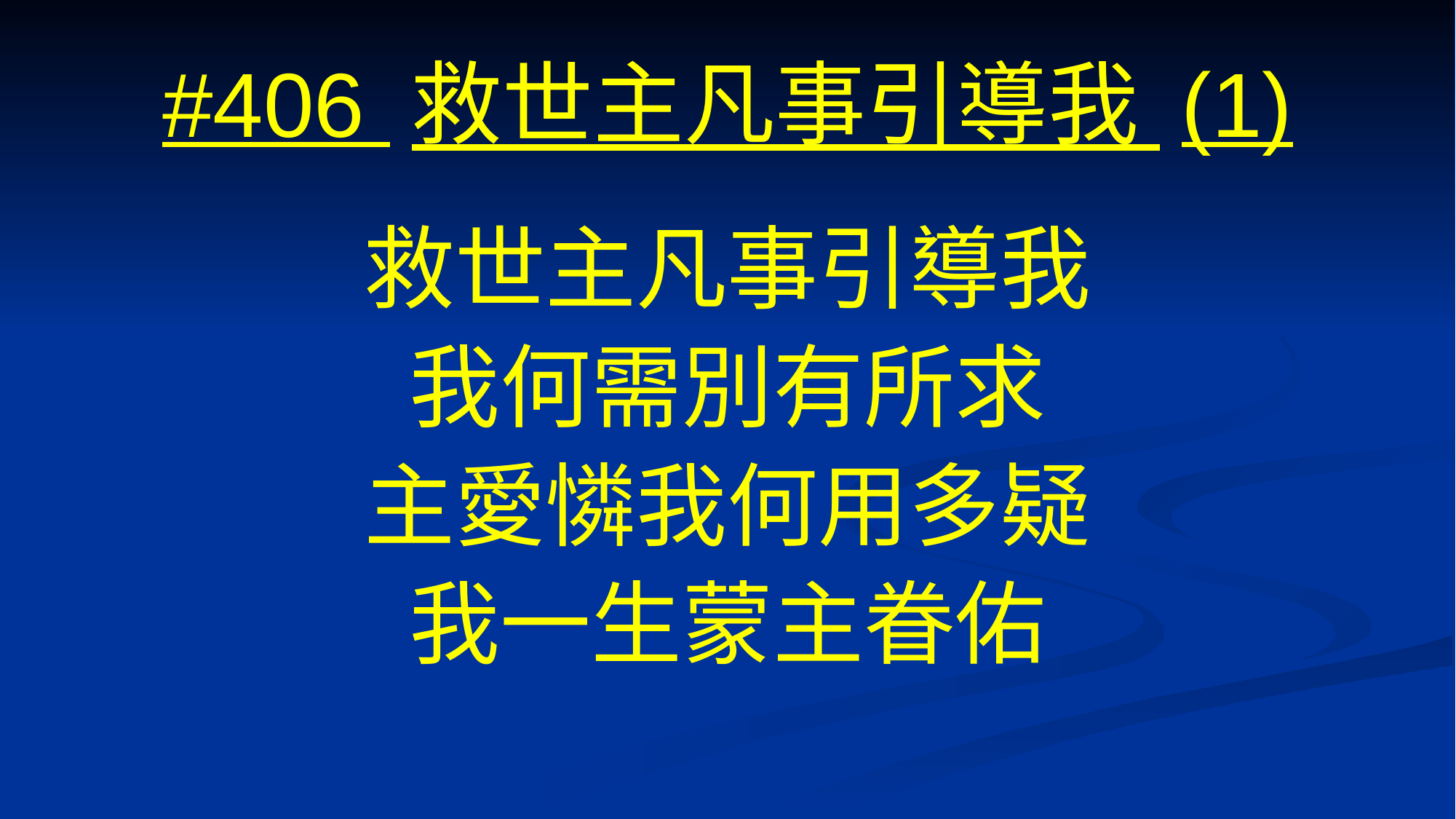

# #406 救世主凡事引導我 (1)
救世主凡事引導我
我何需別有所求
主愛憐我何用多疑
我一生蒙主眷佑